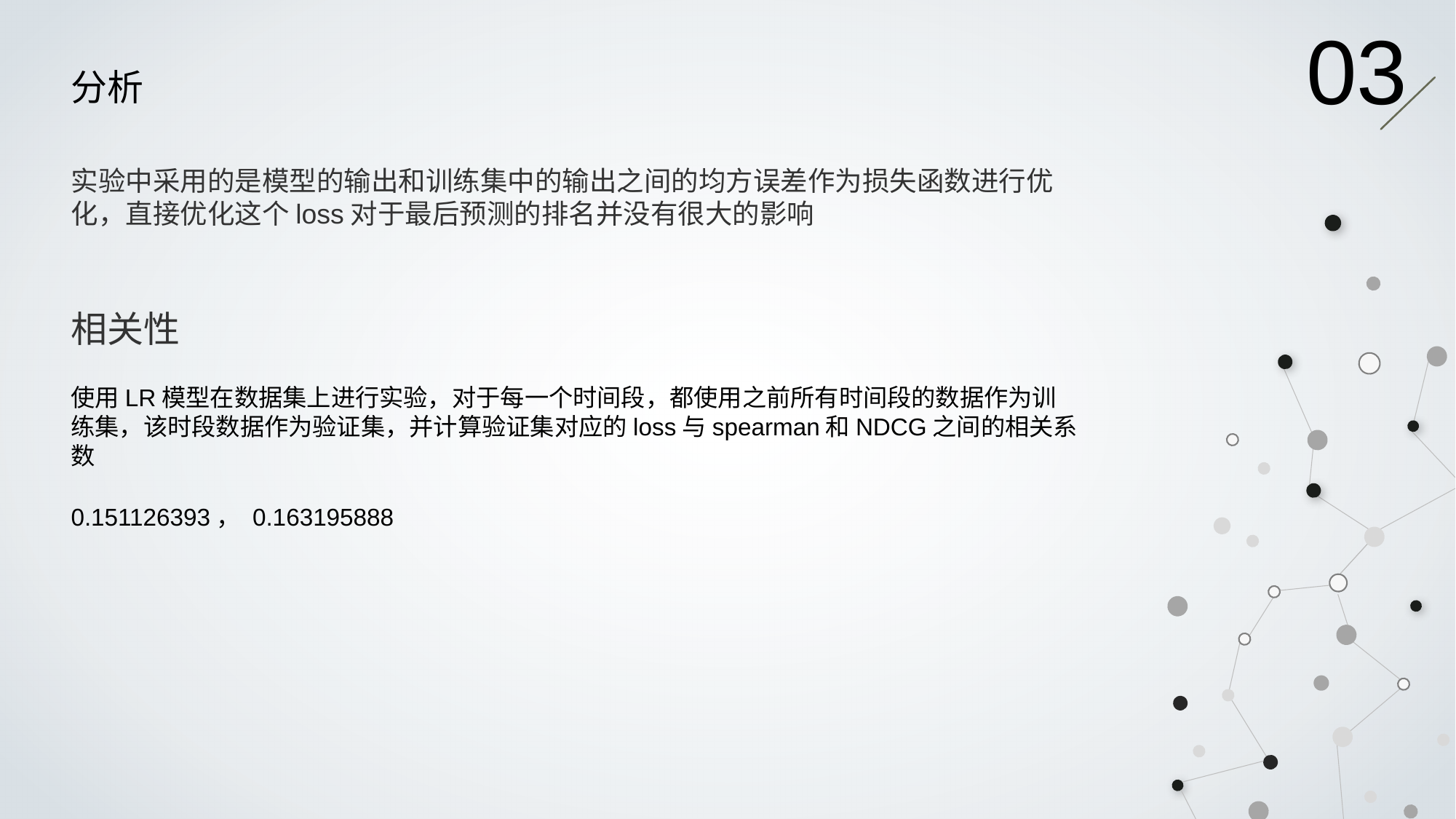

03
分析
实验中采用的是模型的输出和训练集中的输出之间的均方误差作为损失函数进行优化，直接优化这个loss对于最后预测的排名并没有很大的影响

相关性

使用LR模型在数据集上进行实验，对于每一个时间段，都使用之前所有时间段的数据作为训练集，该时段数据作为验证集，并计算验证集对应的loss与spearman和NDCG之间的相关系数

0.151126393， 0.163195888